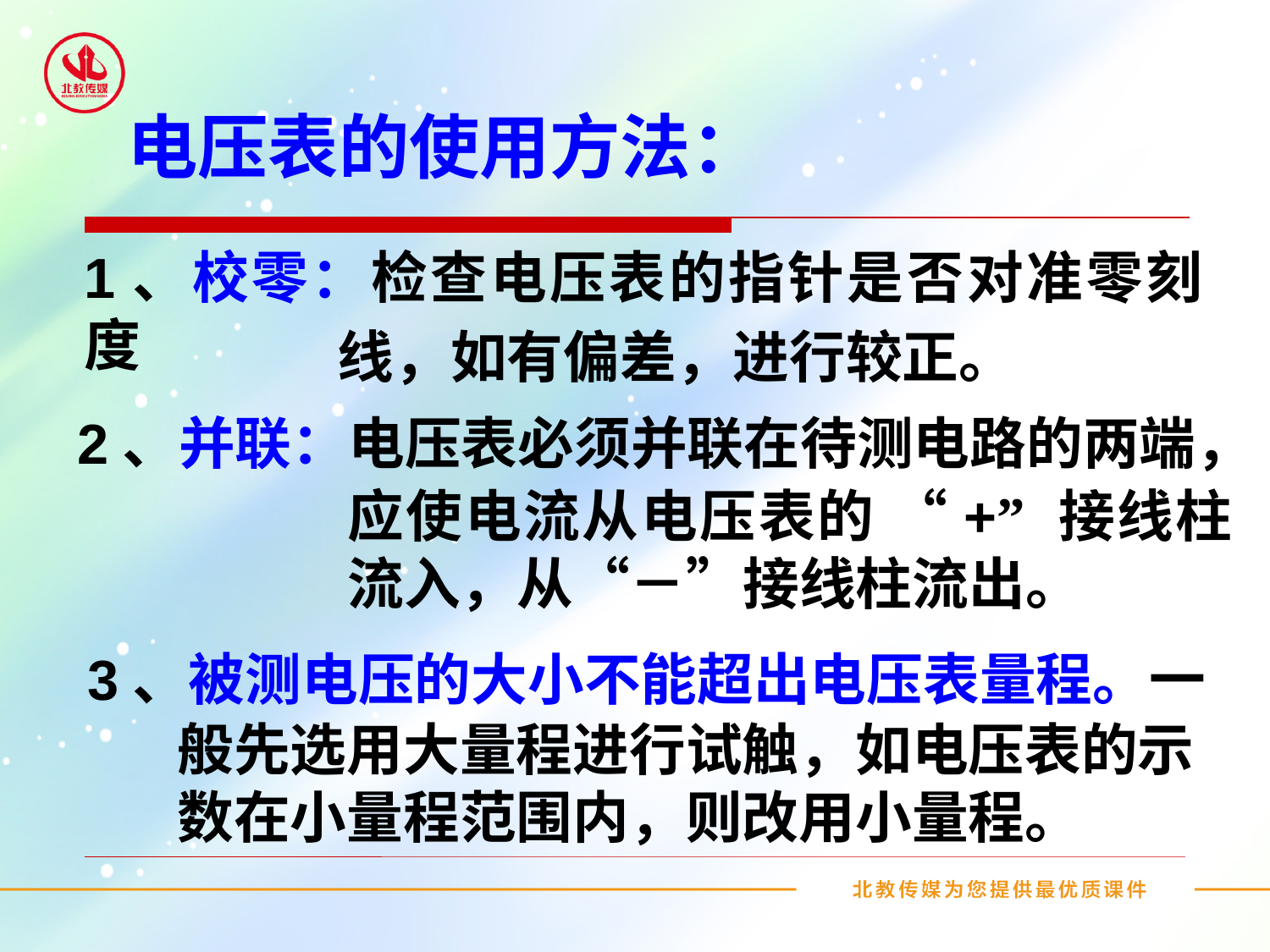

电压表的使用方法：
1、校零：检查电压表的指针是否对准零刻度
线，如有偏差，进行较正。
2、并联：电压表必须并联在待测电路的两端，
应使电流从电压表的 “+” 接线柱 流入，从“－”接线柱流出。
3、被测电压的大小不能超出电压表量程。一
般先选用大量程进行试触，如电压表的示数在小量程范围内，则改用小量程。